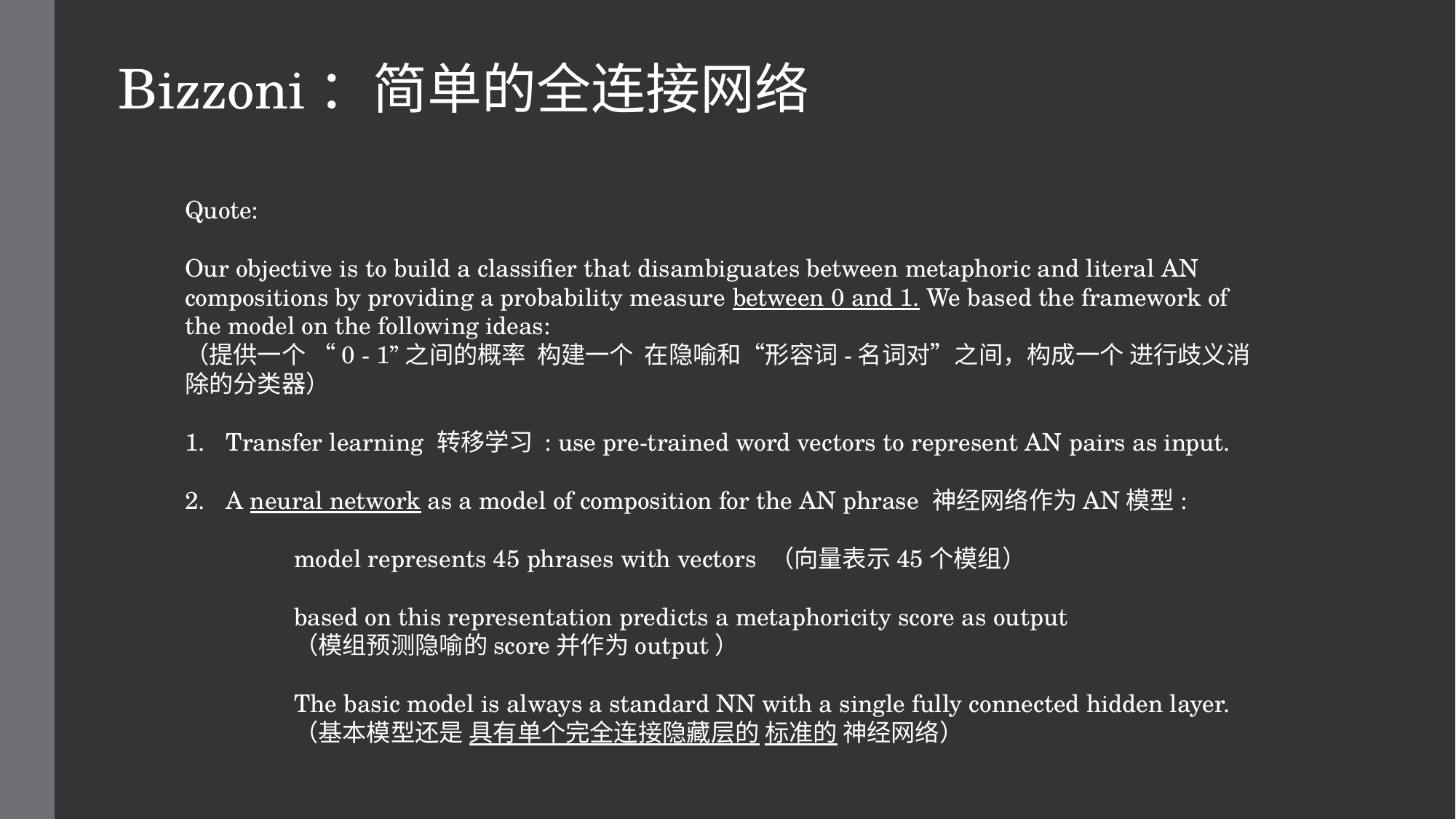

Bizzoni：简单的全连接网络
Quote:

Our objective is to build a classifier that disambiguates between metaphoric and literal AN compositions by providing a probability measure between 0 and 1. We based the framework of the model on the following ideas:
（提供一个 “0 - 1”之间的概率  构建一个  在隐喻和“形容词-名词对”之间，构成一个 进行歧义消除的分类器）

Transfer learning 转移学习 : use pre-trained word vectors to represent AN pairs as input.

A neural network as a model of composition for the AN phrase 神经网络作为AN模型:

	model represents 45 phrases with vectors （向量表示45个模组）

	based on this representation predicts a metaphoricity score as output
	（模组预测隐喻的score并作为output）

	The basic model is always a standard NN with a single fully connected hidden layer.
	（基本模型还是 具有单个完全连接隐藏层的 标准的 神经网络）